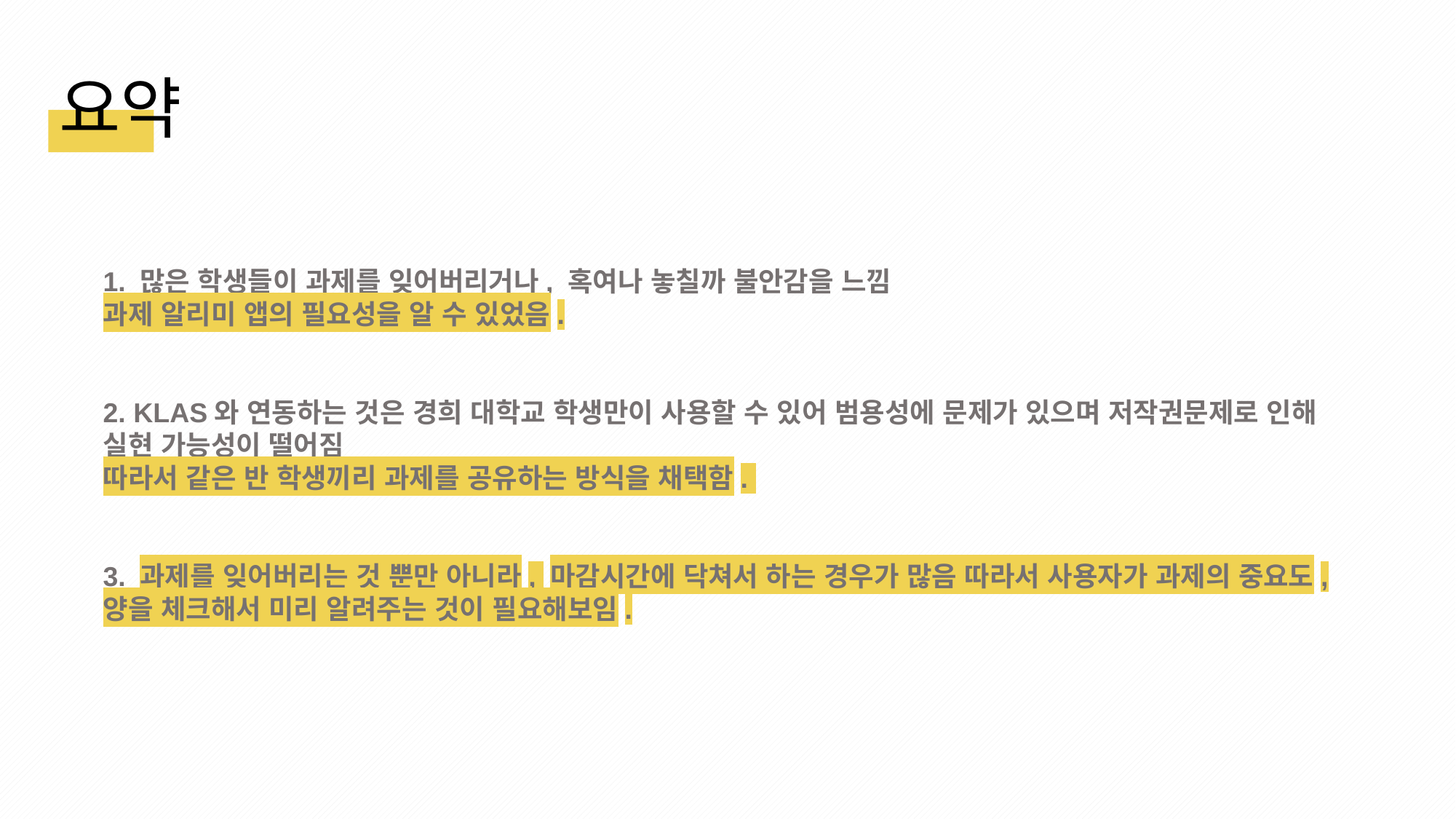

요약

1. 많은 학생들이 과제를 잊어버리거나, 혹여나 놓칠까 불안감을 느낌
과제 알리미 앱의 필요성을 알 수 있었음.

2. KLAS와 연동하는 것은 경희 대학교 학생만이 사용할 수 있어 범용성에 문제가 있으며 저작권문제로 인해 실현 가능성이 떨어짐
따라서 같은 반 학생끼리 과제를 공유하는 방식을 채택함.

3. 과제를 잊어버리는 것 뿐만 아니라, 마감시간에 닥쳐서 하는 경우가 많음 따라서 사용자가 과제의 중요도, 양을 체크해서 미리 알려주는 것이 필요해보임.